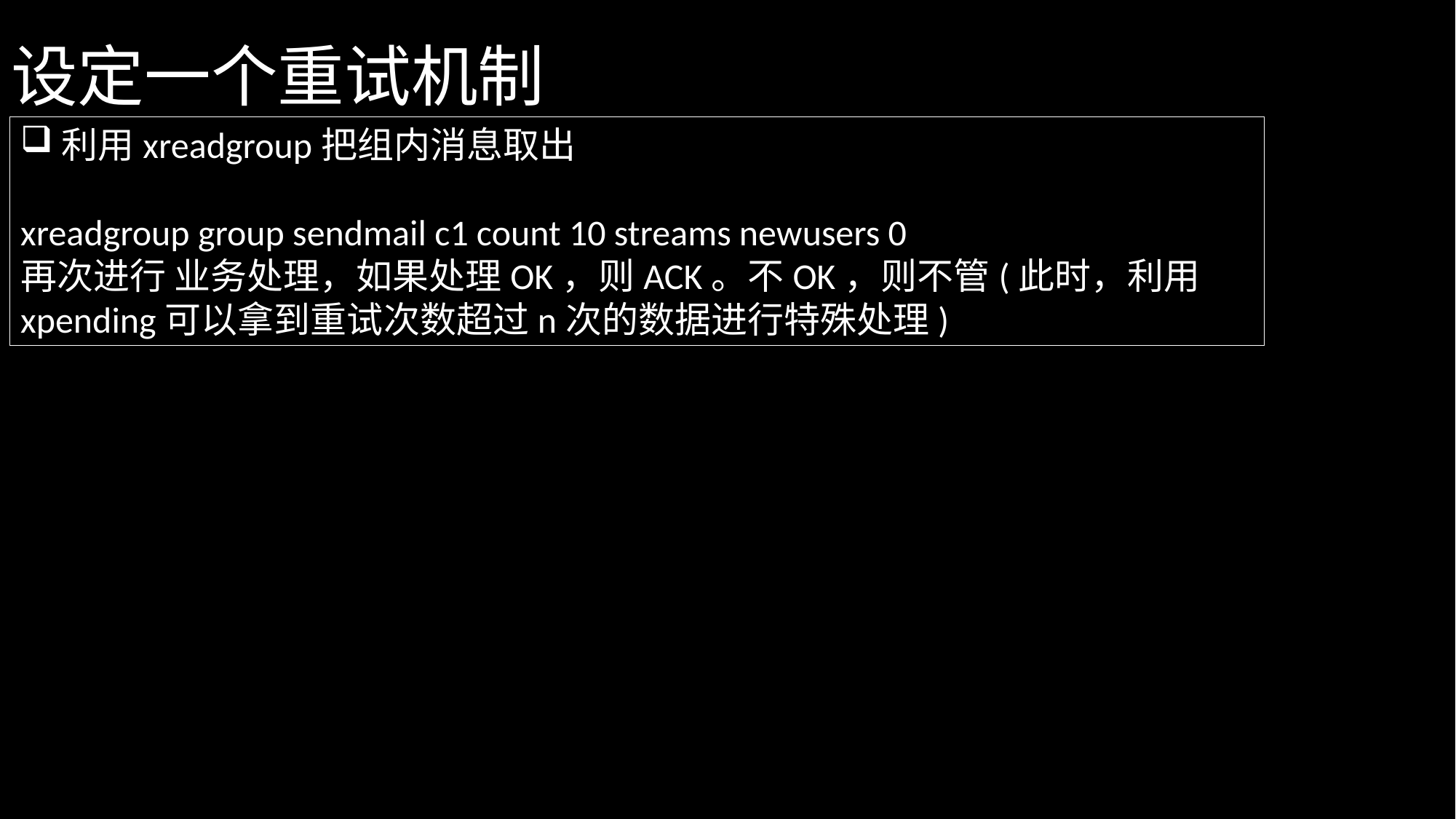

# 设定一个重试机制
利用xreadgroup把组内消息取出

xreadgroup group sendmail c1 count 10 streams newusers 0
再次进行 业务处理，如果处理OK，则ACK。不OK，则不管(此时，利用xpending可以拿到重试次数超过n次的数据进行特殊处理)